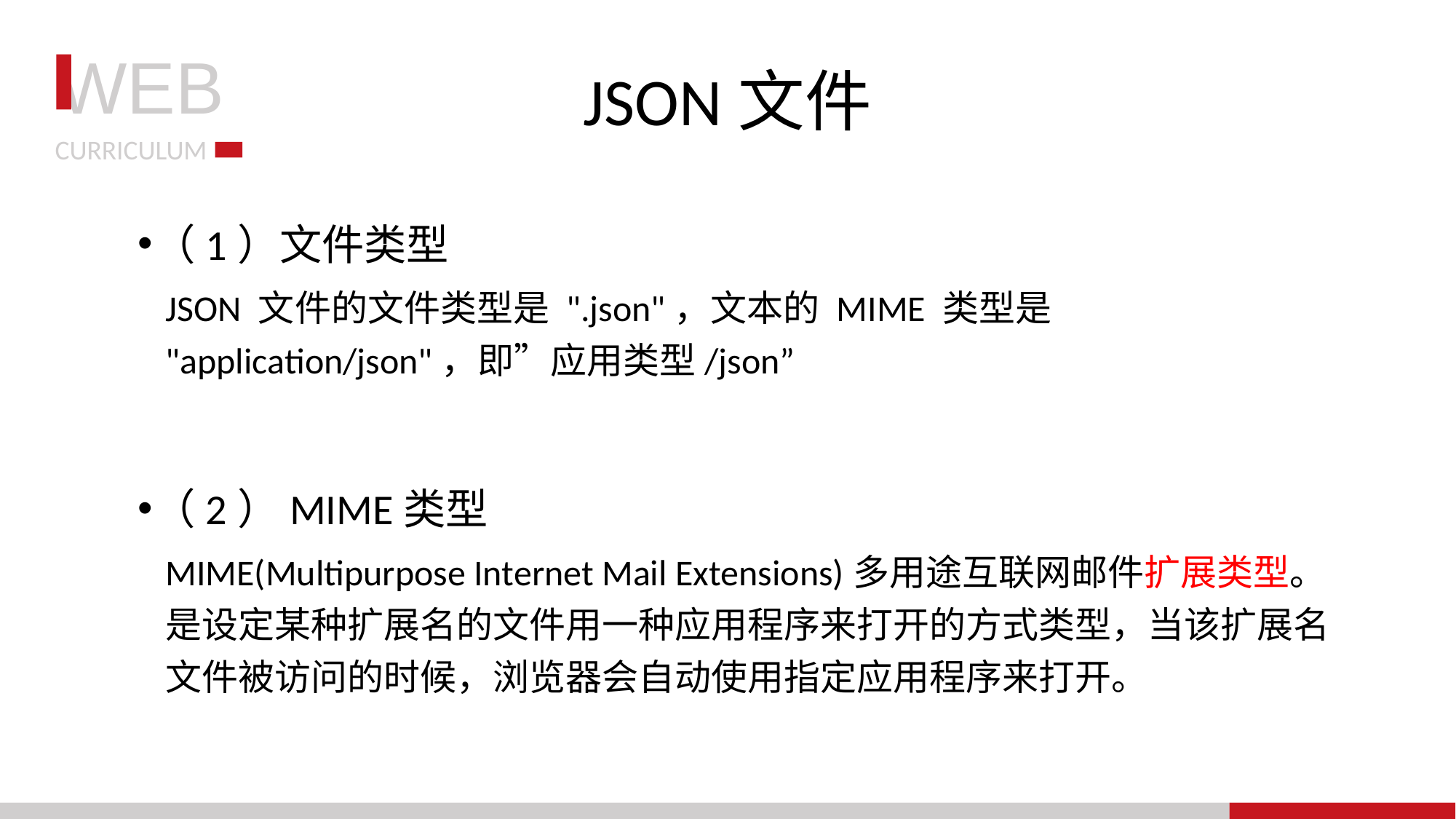

# JSON文件
（1）文件类型
JSON 文件的文件类型是 ".json"，文本的 MIME 类型是 "application/json"，即”应用类型/json”

（2）MIME类型
MIME(Multipurpose Internet Mail Extensions)多用途互联网邮件扩展类型。是设定某种扩展名的文件用一种应用程序来打开的方式类型，当该扩展名文件被访问的时候，浏览器会自动使用指定应用程序来打开。